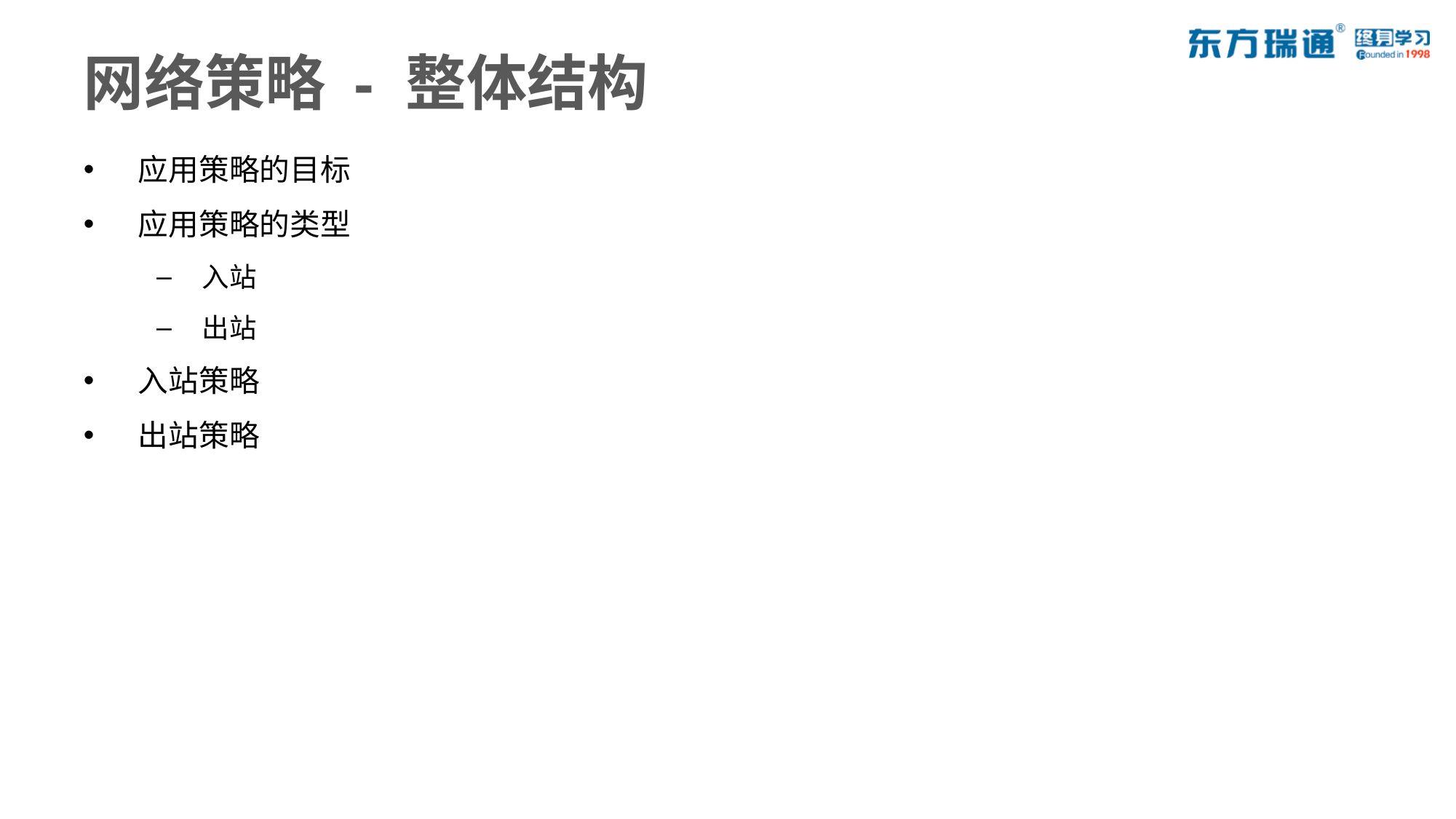

# 网络策略 - 整体结构
应用策略的目标
应用策略的类型
入站
出站
入站策略
出站策略